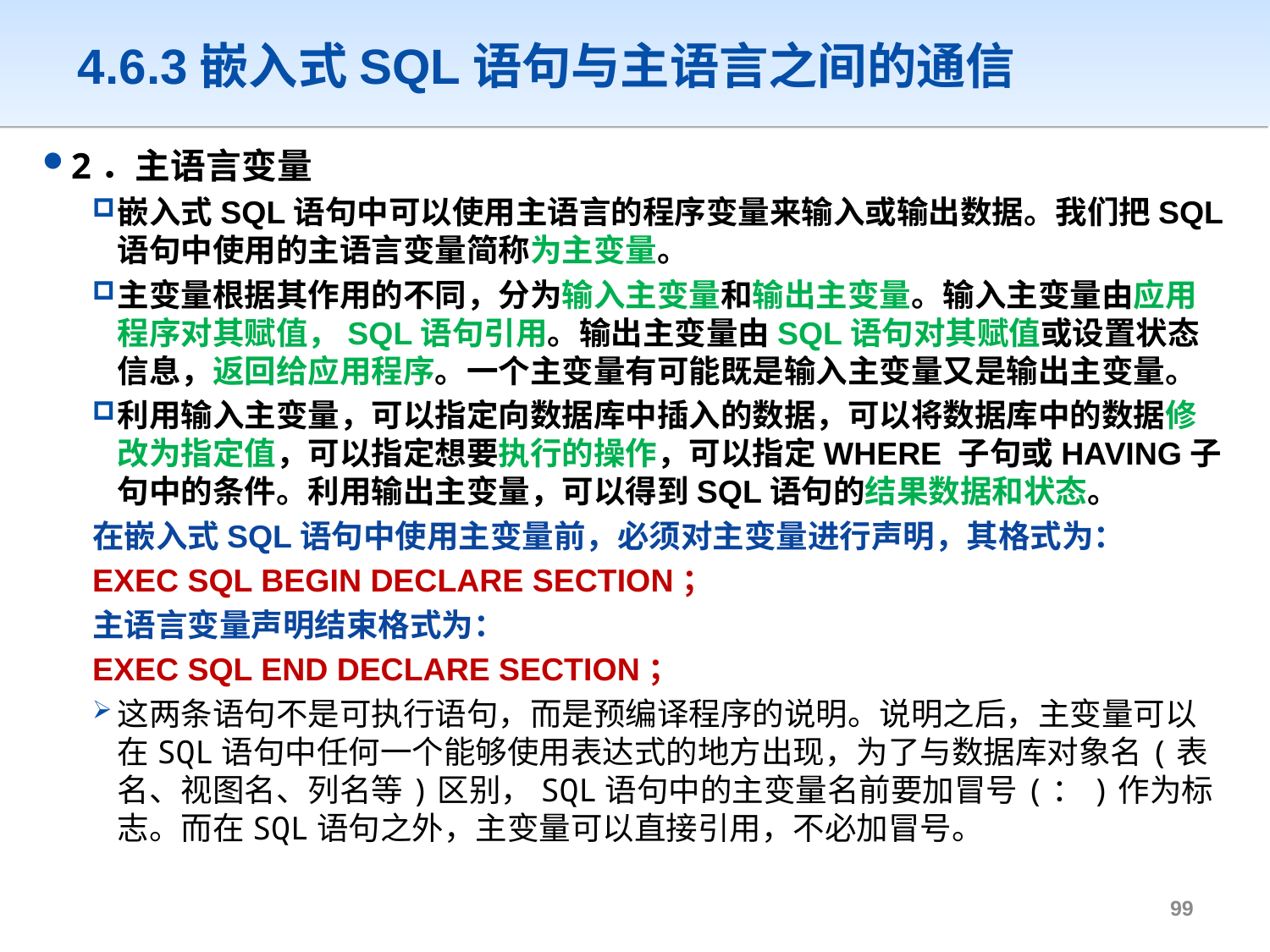

# 4.6.3嵌入式SQL语句与主语言之间的通信
2．主语言变量
嵌入式SQL语句中可以使用主语言的程序变量来输入或输出数据。我们把SQL语句中使用的主语言变量简称为主变量。
主变量根据其作用的不同，分为输入主变量和输出主变量。输入主变量由应用程序对其赋值，SQL语句引用。输出主变量由SQL语句对其赋值或设置状态信息，返回给应用程序。一个主变量有可能既是输入主变量又是输出主变量。
利用输入主变量，可以指定向数据库中插入的数据，可以将数据库中的数据修改为指定值，可以指定想要执行的操作，可以指定WHERE 子句或HAVING子句中的条件。利用输出主变量，可以得到SQL语句的结果数据和状态。
在嵌入式SQL语句中使用主变量前，必须对主变量进行声明，其格式为：
EXEC SQL BEGIN DECLARE SECTION；
主语言变量声明结束格式为：
EXEC SQL END DECLARE SECTION；
这两条语句不是可执行语句，而是预编译程序的说明。说明之后，主变量可以在SQL语句中任何一个能够使用表达式的地方出现，为了与数据库对象名(表名、视图名、列名等)区别，SQL语句中的主变量名前要加冒号(：)作为标志。而在SQL语句之外，主变量可以直接引用，不必加冒号。

99